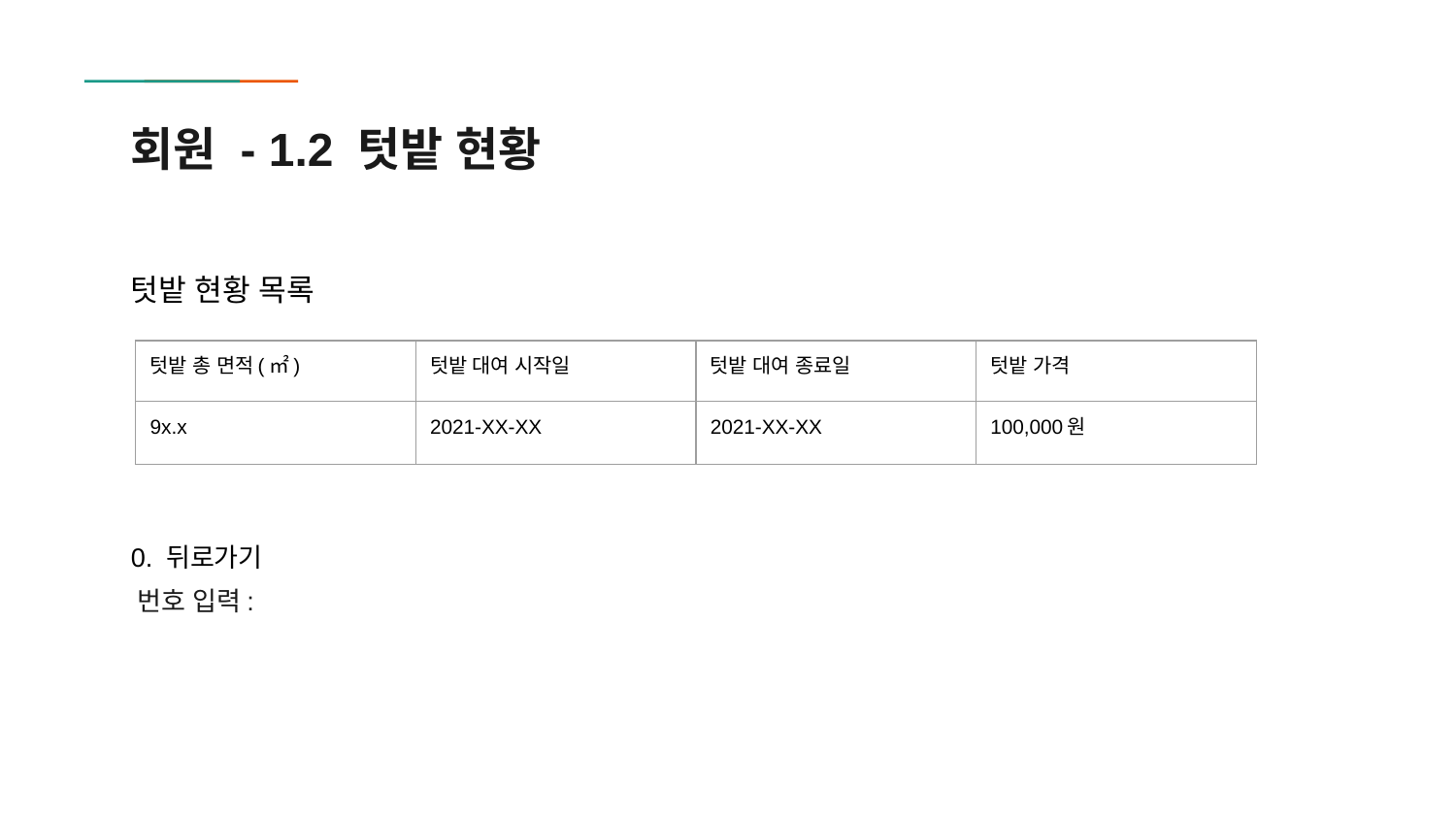

# 회원 - 1.2 텃밭 현황
텃밭 현황 목록
| 텃밭 총 면적(㎡) | 텃밭 대여 시작일 | 텃밭 대여 종료일 | 텃밭 가격 |
| --- | --- | --- | --- |
| 9x.x | 2021-XX-XX | 2021-XX-XX | 100,000원 |
 0. 뒤로가기
 번호 입력: